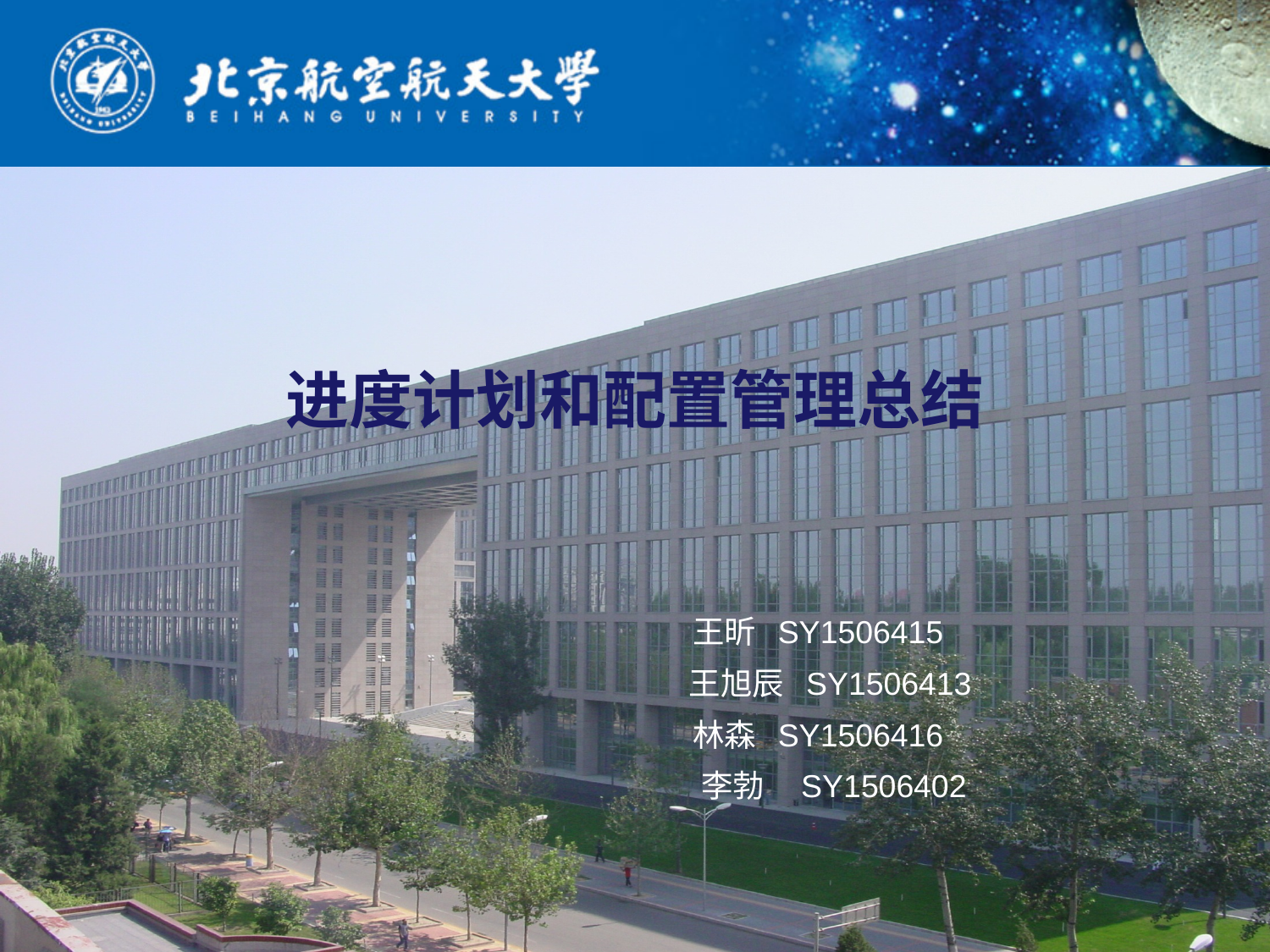

# 进度计划和配置管理总结
王昕  SY1506415
王旭辰  SY1506413
林森  SY1506416
李勃    SY1506402